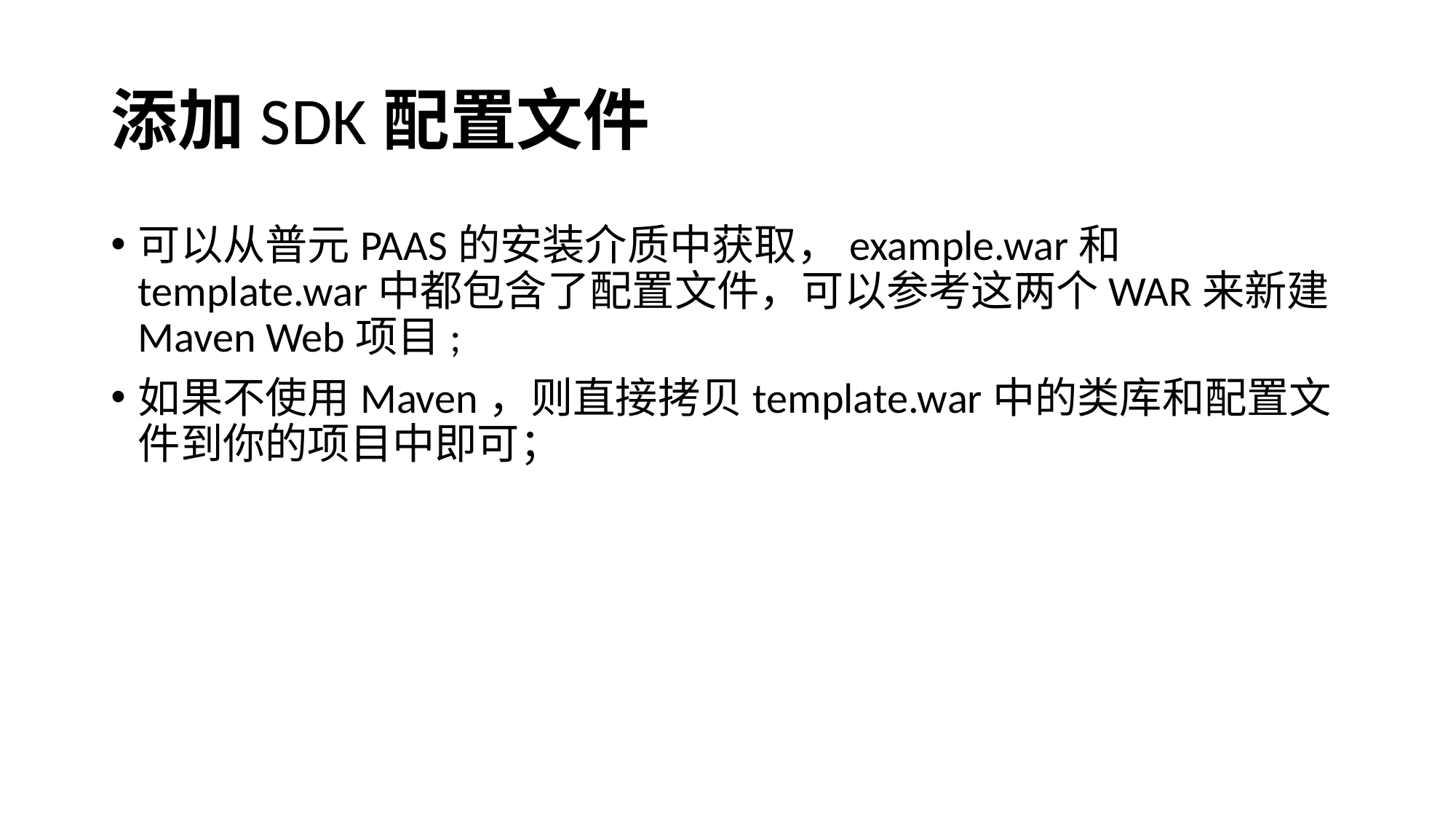

# 添加SDK配置文件
可以从普元PAAS的安装介质中获取，example.war和template.war中都包含了配置文件，可以参考这两个WAR来新建Maven Web项目;
如果不使用Maven，则直接拷贝template.war中的类库和配置文件到你的项目中即可；